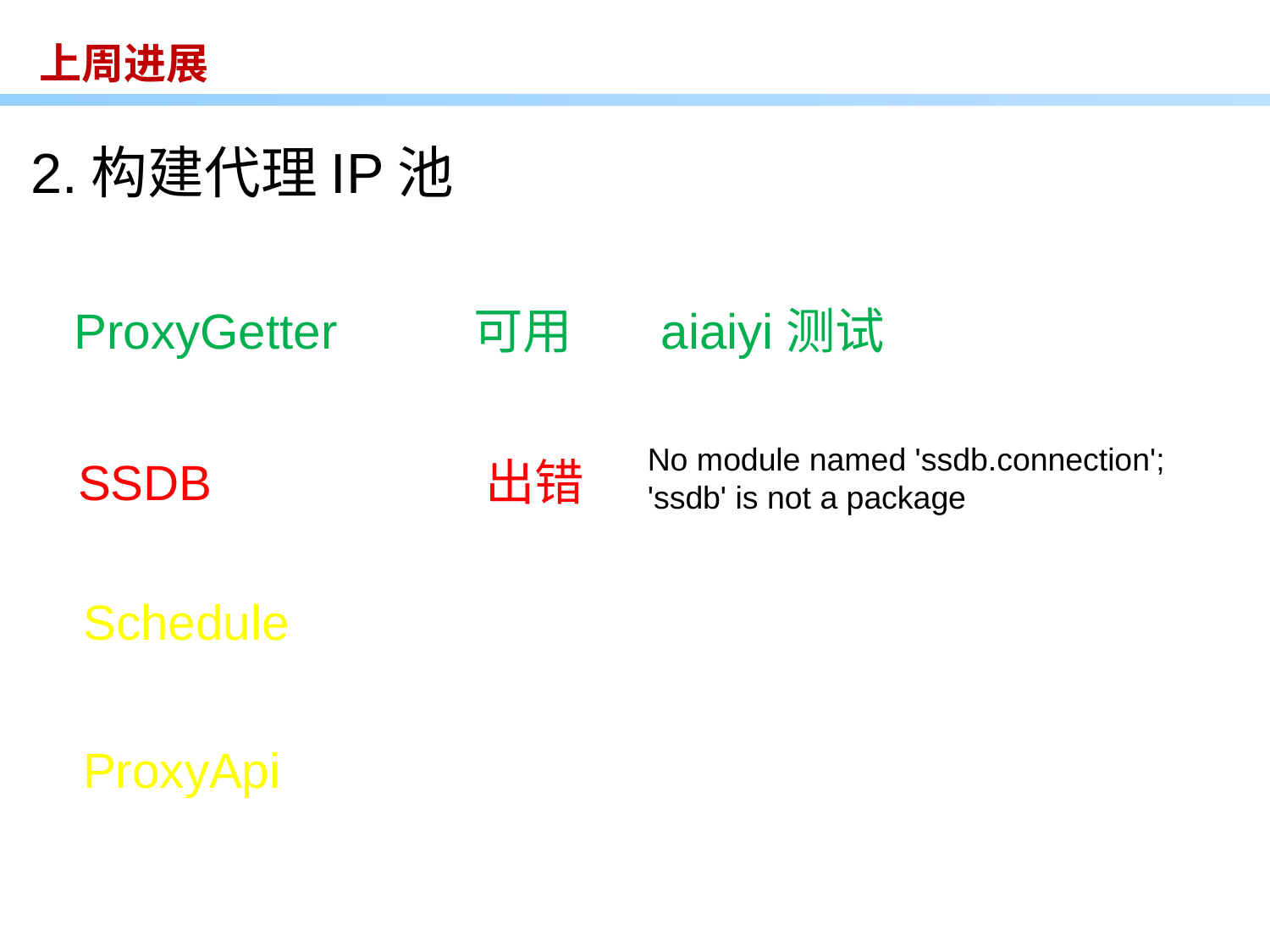

上周进展

2.构建代理IP池
ProxyGetter         可用       aiaiyi测试
No module named 'ssdb.connection'; 'ssdb' is not a package
SSDB                   出错
Schedule
ProxyApi